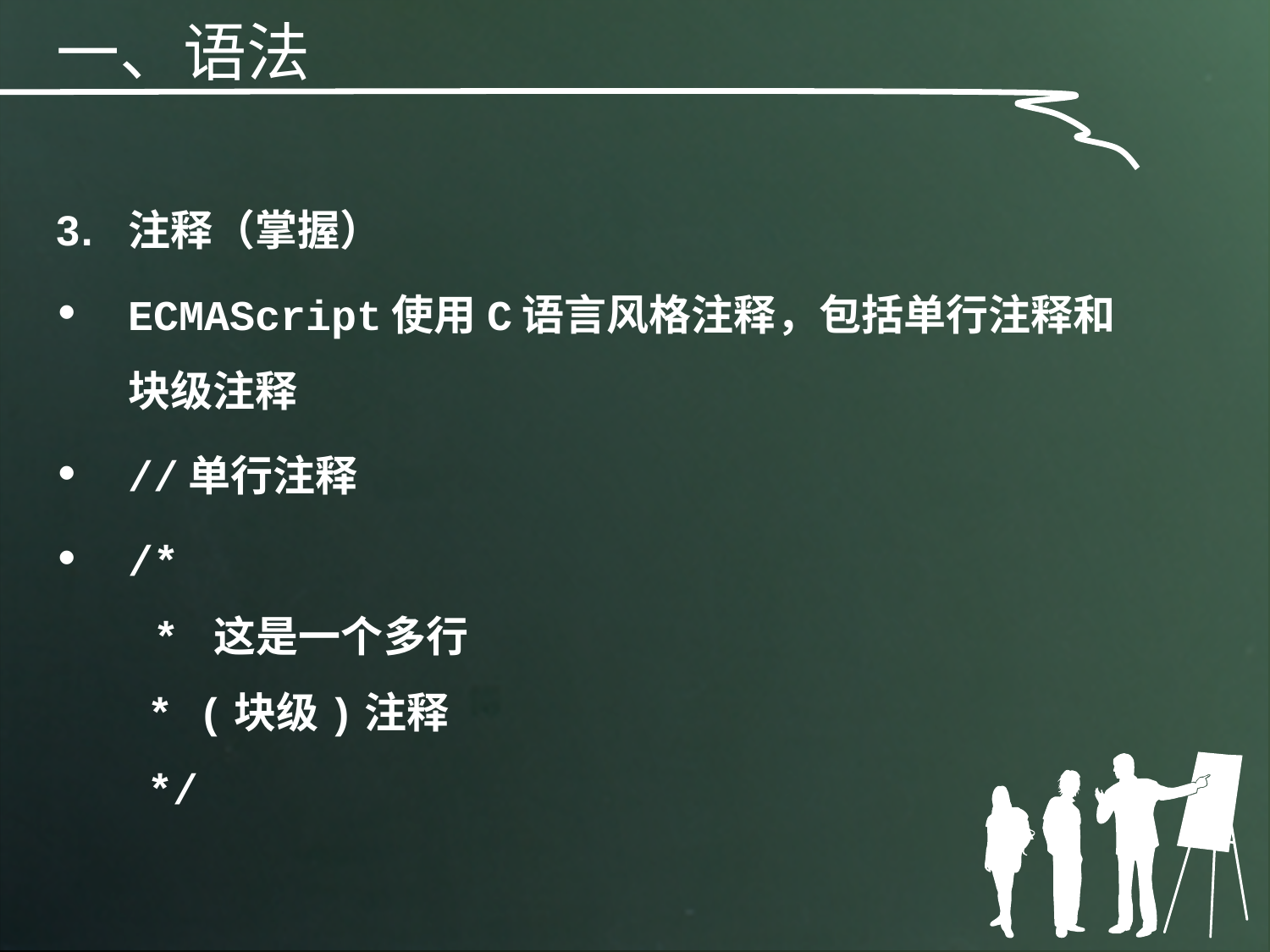

一、语法

注释（掌握）
ECMAScript使用C语言风格注释，包括单行注释和块级注释
//单行注释
/*
 * 这是一个多行
 * (块级)注释
 */